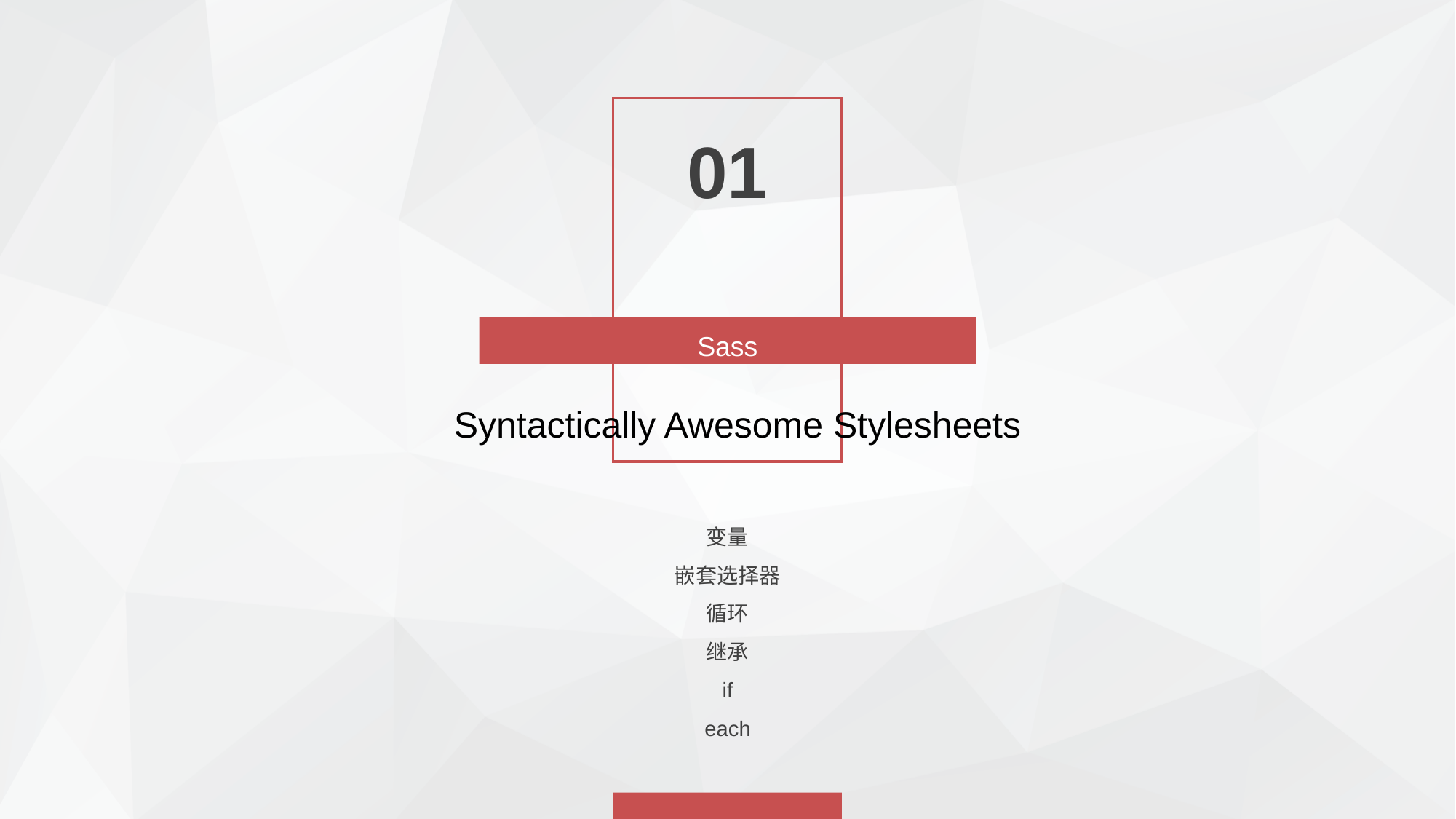

01
Sass

Syntactically Awesome Stylesheets
变量
嵌套选择器
循环
继承
if
each